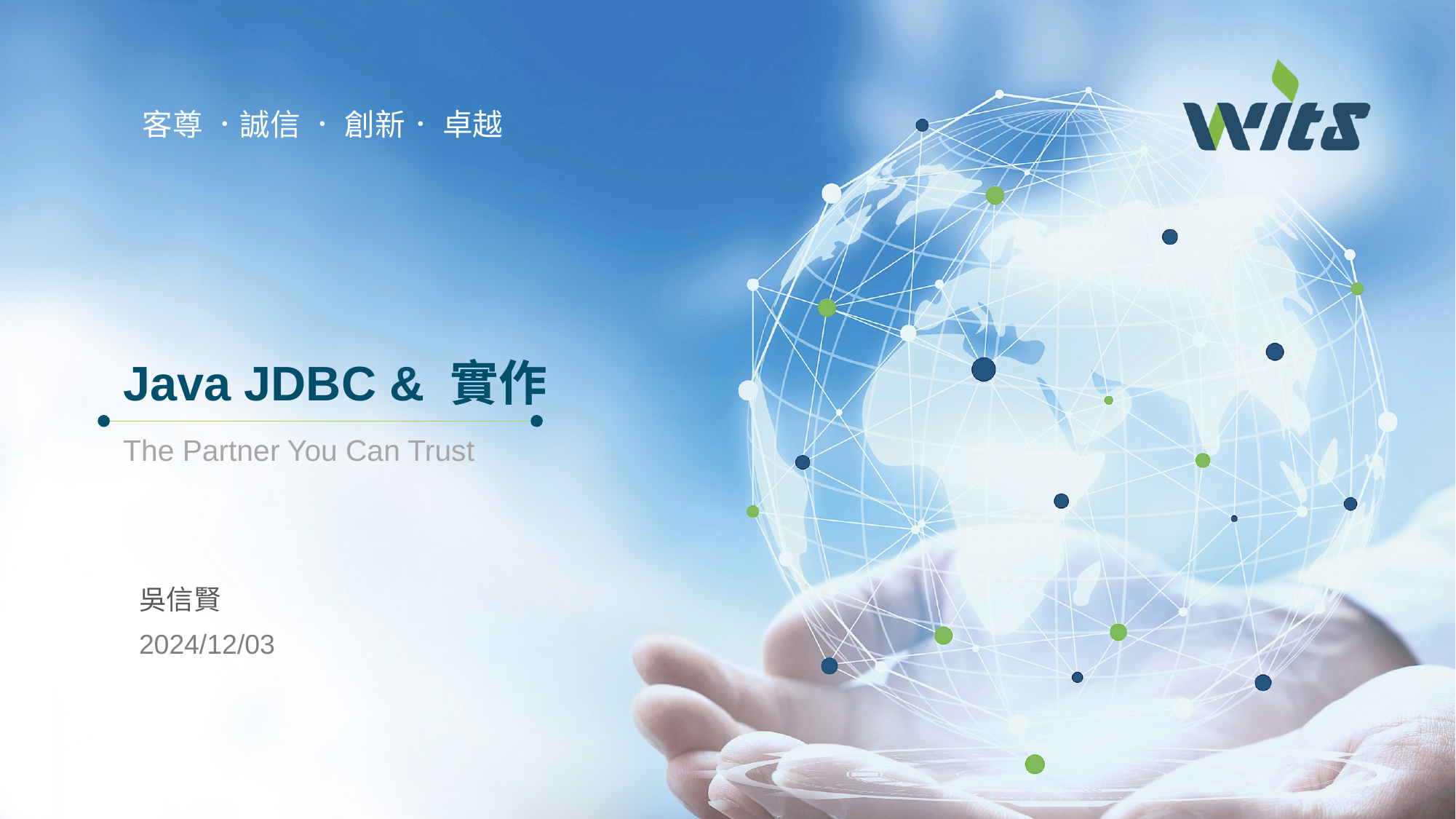

# Java JDBC & 實作
The Partner You Can Trust
吳信賢
2024/12/03